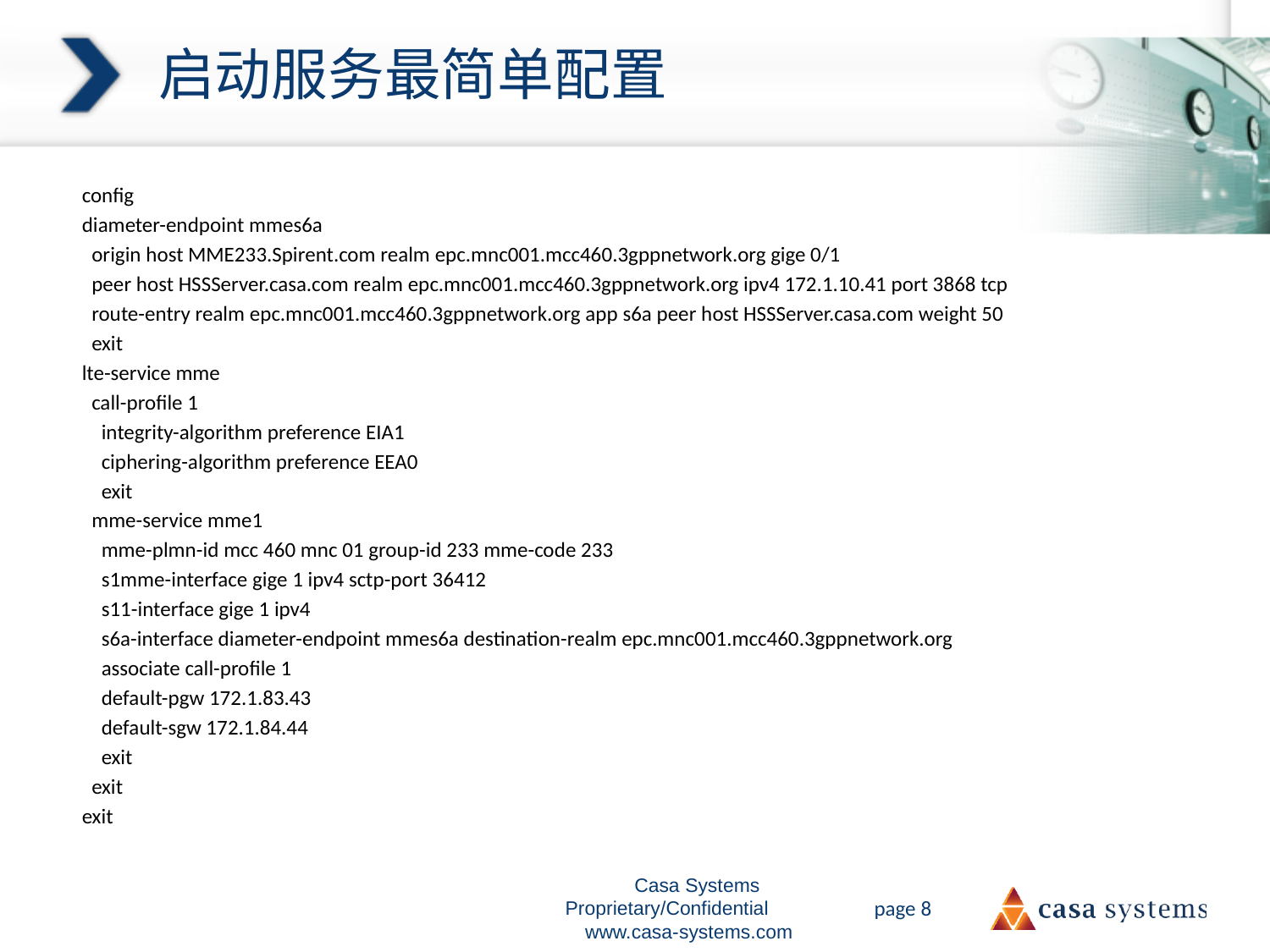

# 启动服务最简单配置
config
diameter-endpoint mmes6a
  origin host MME233.Spirent.com realm epc.mnc001.mcc460.3gppnetwork.org gige 0/1
  peer host HSSServer.casa.com realm epc.mnc001.mcc460.3gppnetwork.org ipv4 172.1.10.41 port 3868 tcp
  route-entry realm epc.mnc001.mcc460.3gppnetwork.org app s6a peer host HSSServer.casa.com weight 50
  exit
lte-service mme
  call-profile 1
    integrity-algorithm preference EIA1
    ciphering-algorithm preference EEA0
    exit
  mme-service mme1
    mme-plmn-id mcc 460 mnc 01 group-id 233 mme-code 233
    s1mme-interface gige 1 ipv4 sctp-port 36412
    s11-interface gige 1 ipv4
    s6a-interface diameter-endpoint mmes6a destination-realm epc.mnc001.mcc460.3gppnetwork.org
    associate call-profile 1
    default-pgw 172.1.83.43
    default-sgw 172.1.84.44
    exit
  exit
exit

Casa Systems Proprietary/Confidential            www.casa-systems.com
page 8